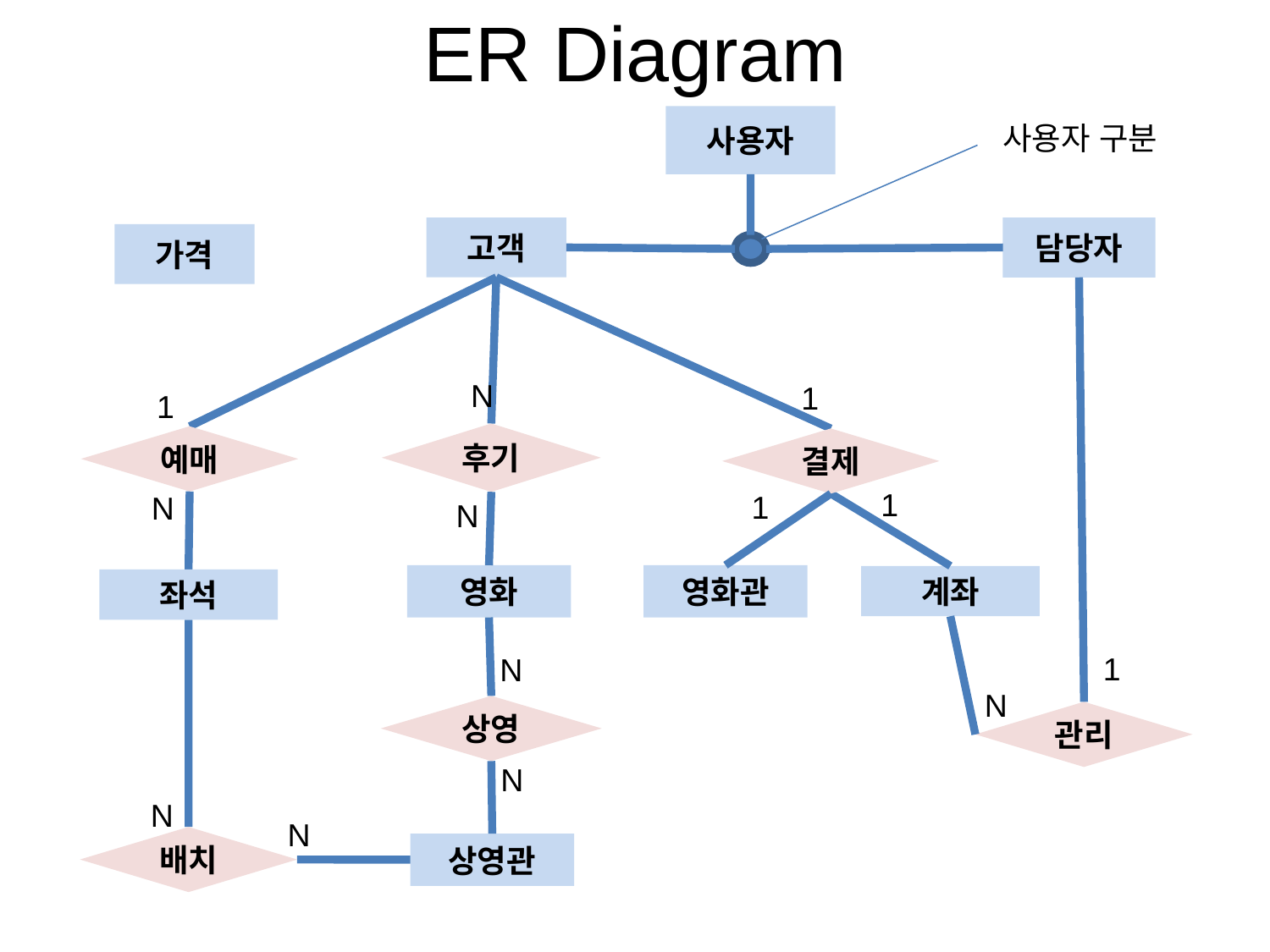

# ER Diagram
사용자
사용자 구분
고객
담당자
가격

N
1
1
후기
예매
결제
1
1
N
N
영화
영화관
계좌
좌석
1
N
N
상영
관리
N
N
N
배치
상영관